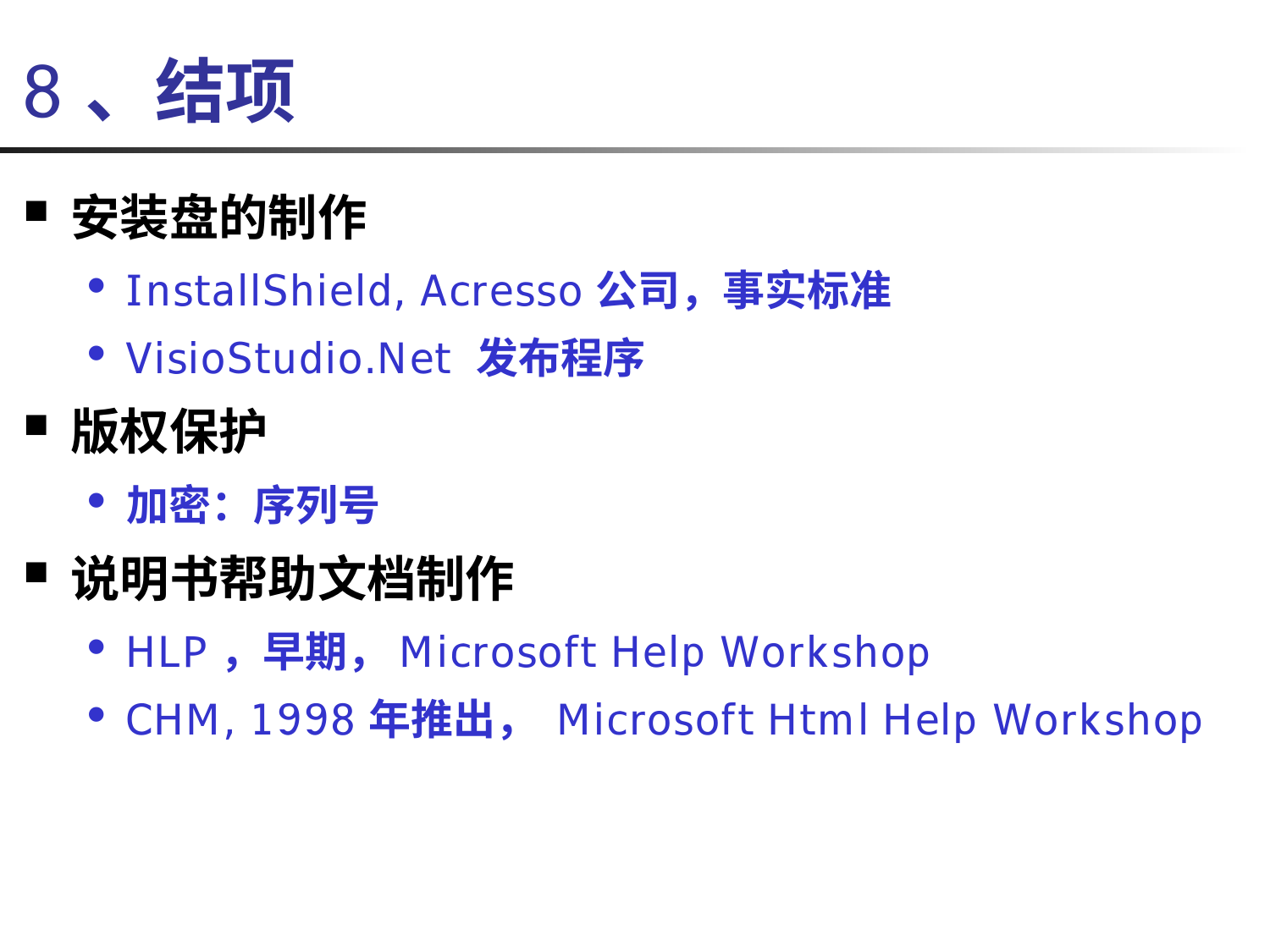

# 8、结项
安装盘的制作
InstallShield, Acresso公司，事实标准
VisioStudio.Net 发布程序
版权保护
加密：序列号
说明书帮助文档制作
HLP，早期，Microsoft Help Workshop
CHM, 1998年推出， Microsoft Html Help Workshop
29